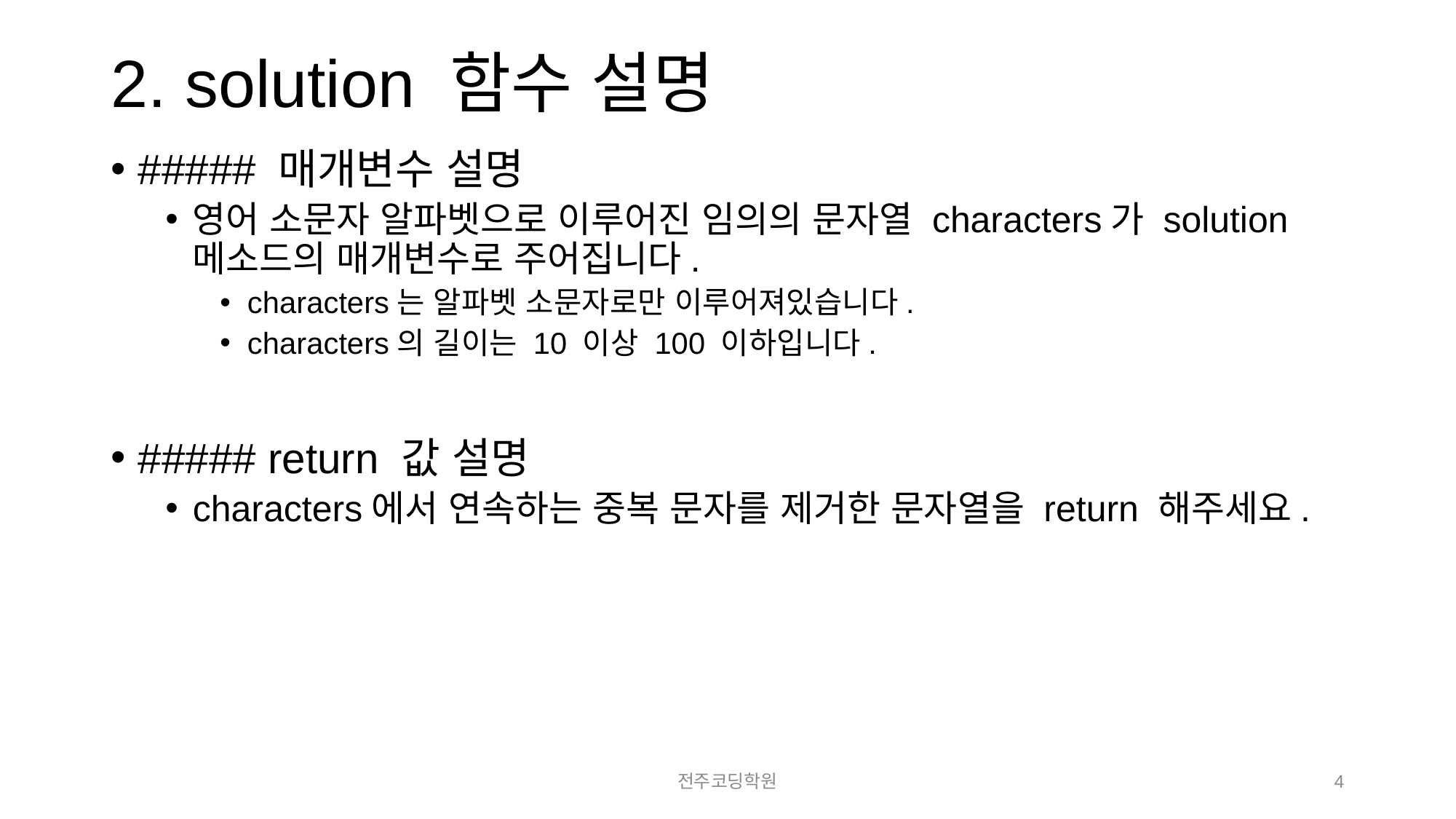

# 2. solution 함수 설명
##### 매개변수 설명
영어 소문자 알파벳으로 이루어진 임의의 문자열 characters가 solution 메소드의 매개변수로 주어집니다.
characters는 알파벳 소문자로만 이루어져있습니다.
characters의 길이는 10 이상 100 이하입니다.

##### return 값 설명
characters에서 연속하는 중복 문자를 제거한 문자열을 return 해주세요.
전주코딩학원
4